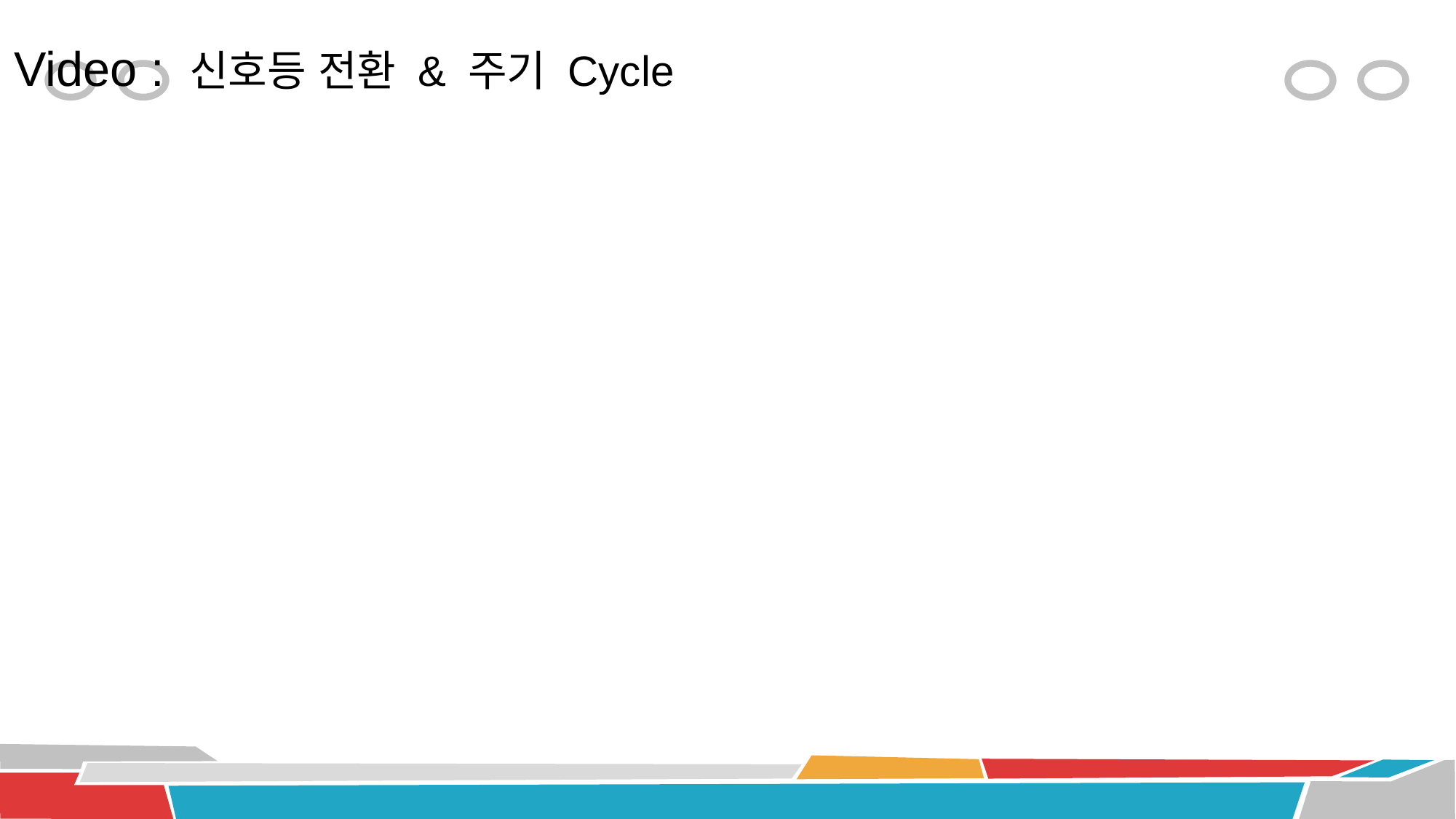

Video : 신호등 전환 & 주기 Cycle